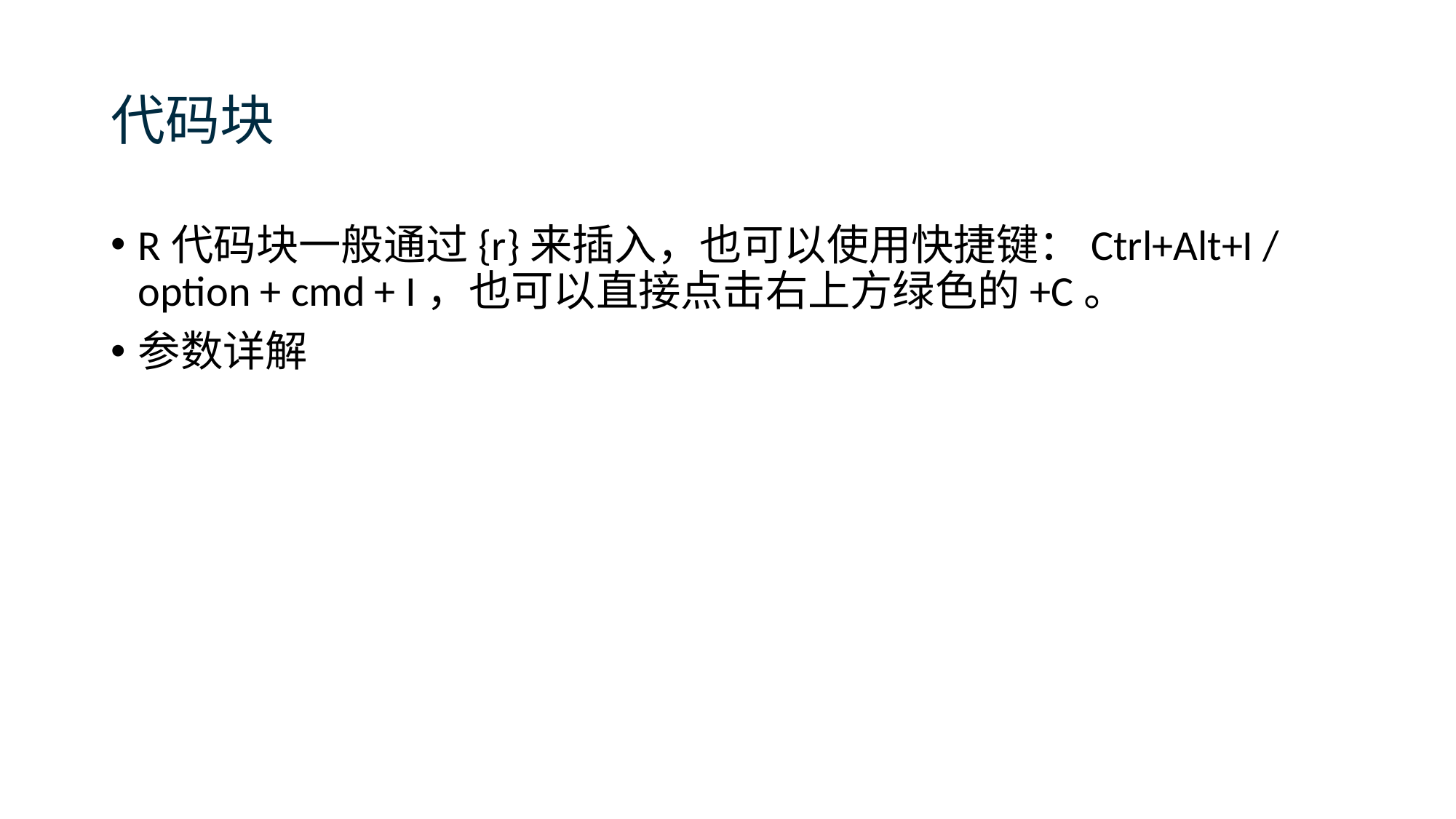

# 代码块
R代码块⼀般通过{r}来插⼊，也可以使用快捷键：Ctrl+Alt+I / option + cmd + I，也可以直接点击右上方绿色的+C。
参数详解